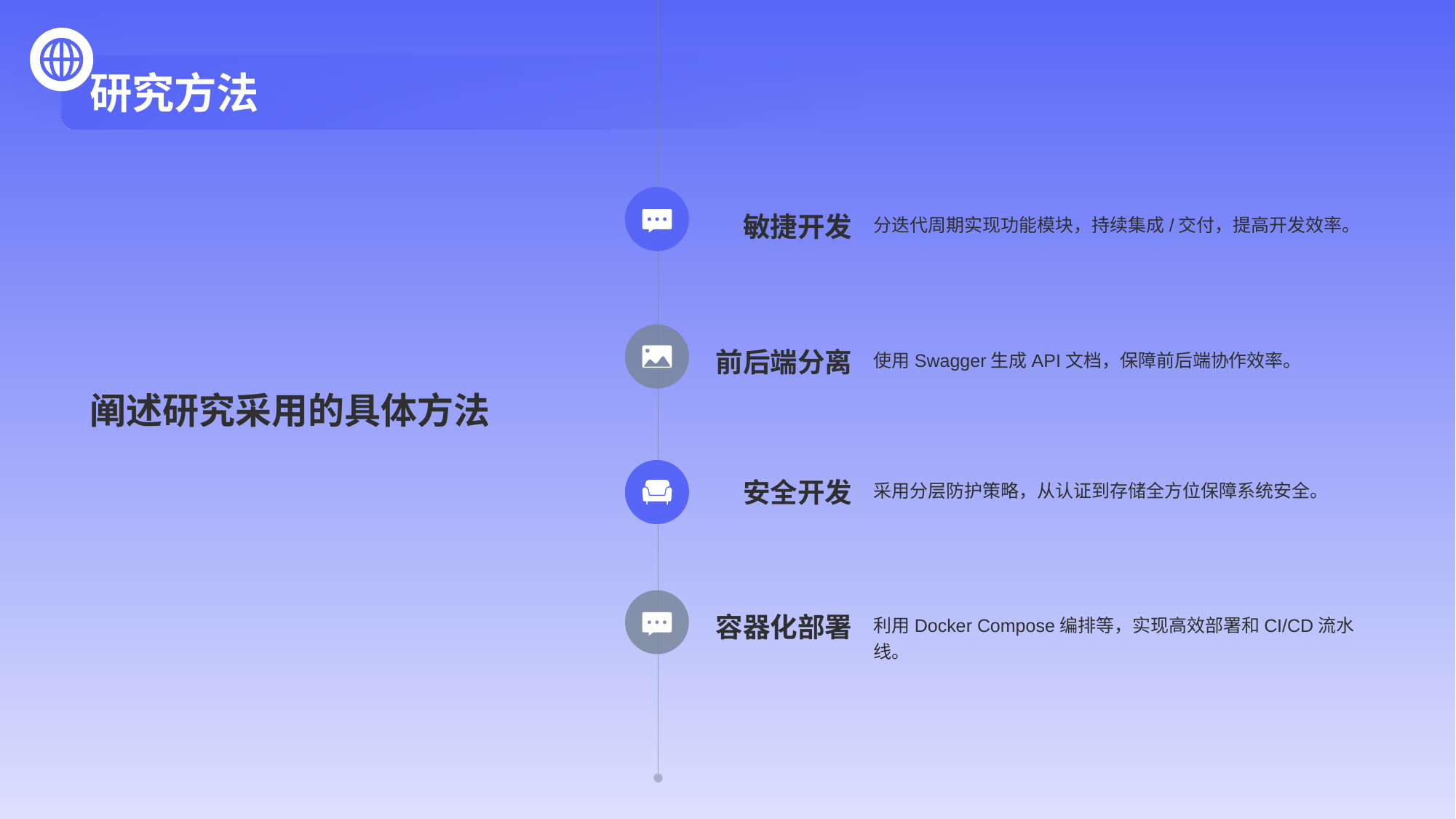

分迭代周期实现功能模块，持续集成/交付，提高开发效率。
敏捷开发

使用Swagger生成API文档，保障前后端协作效率。
前后端分离

阐述研究采用的具体方法

采用分层防护策略，从认证到存储全方位保障系统安全。
安全开发

利用Docker Compose编排等，实现高效部署和CI/CD流水线。
容器化部署

# 研究方法